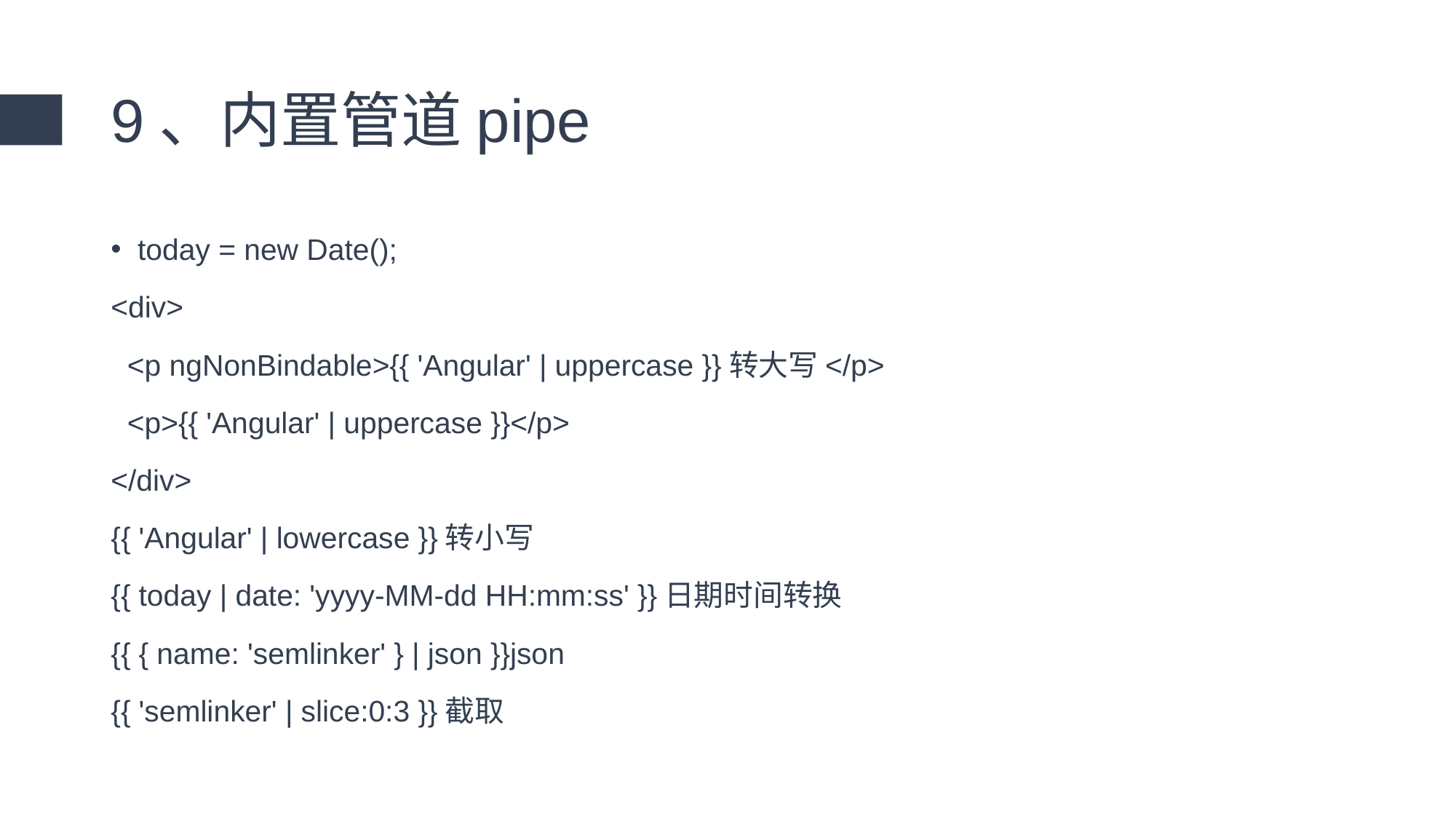

# 9、内置管道pipe
today = new Date();
<div>
  <p ngNonBindable>{{ 'Angular' | uppercase }}转大写</p>
  <p>{{ 'Angular' | uppercase }}</p>
</div>
{{ 'Angular' | lowercase }}转小写
{{ today | date: 'yyyy-MM-dd HH:mm:ss' }}日期时间转换
{{ { name: 'semlinker' } | json }}json
{{ 'semlinker' | slice:0:3 }}截取